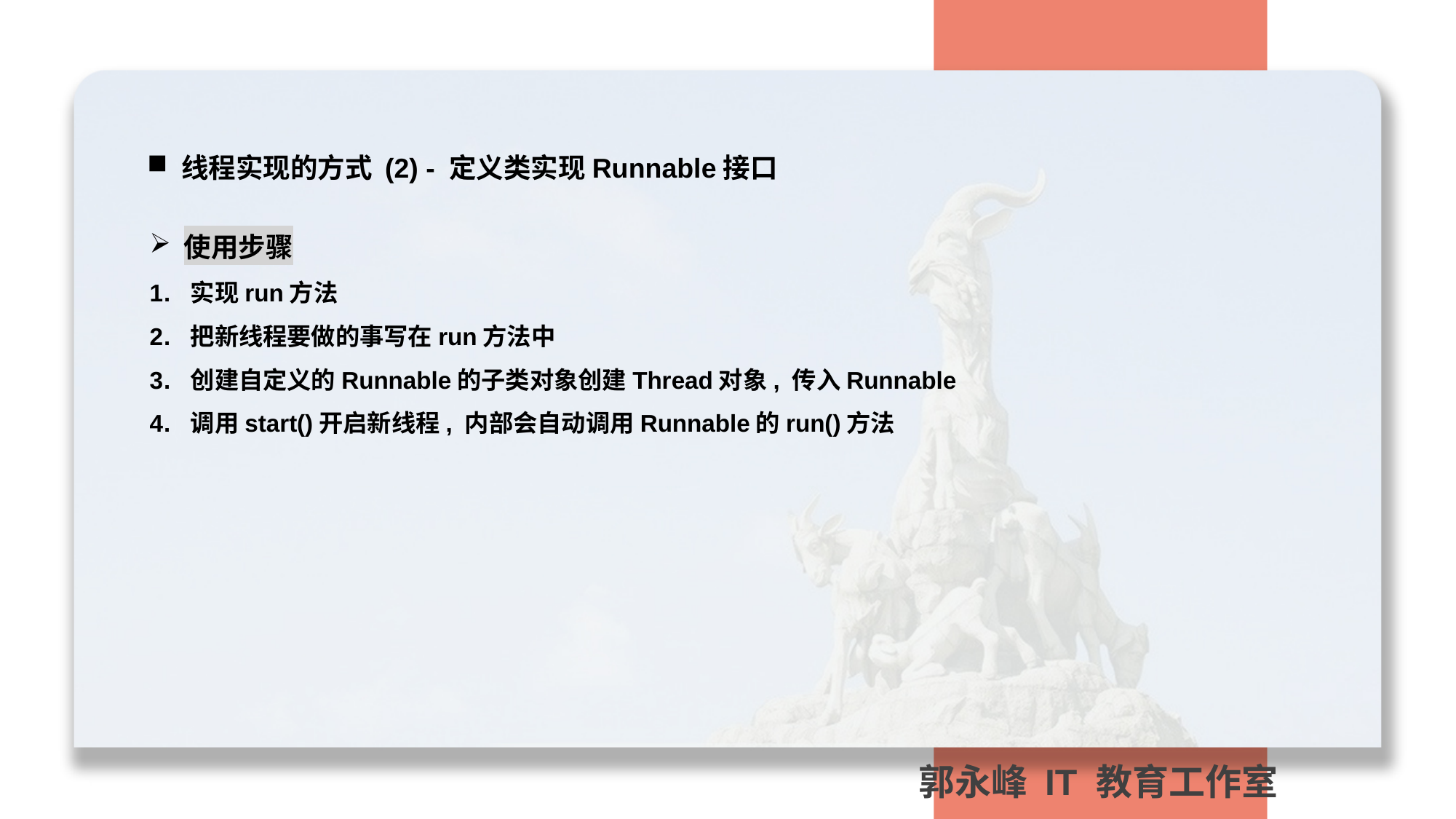

线程实现的方式 (2) - 定义类实现Runnable接口
使用步骤
实现run方法
把新线程要做的事写在run方法中
创建自定义的Runnable的子类对象创建Thread对象, 传入Runnable
调用start()开启新线程, 内部会自动调用Runnable的run()方法